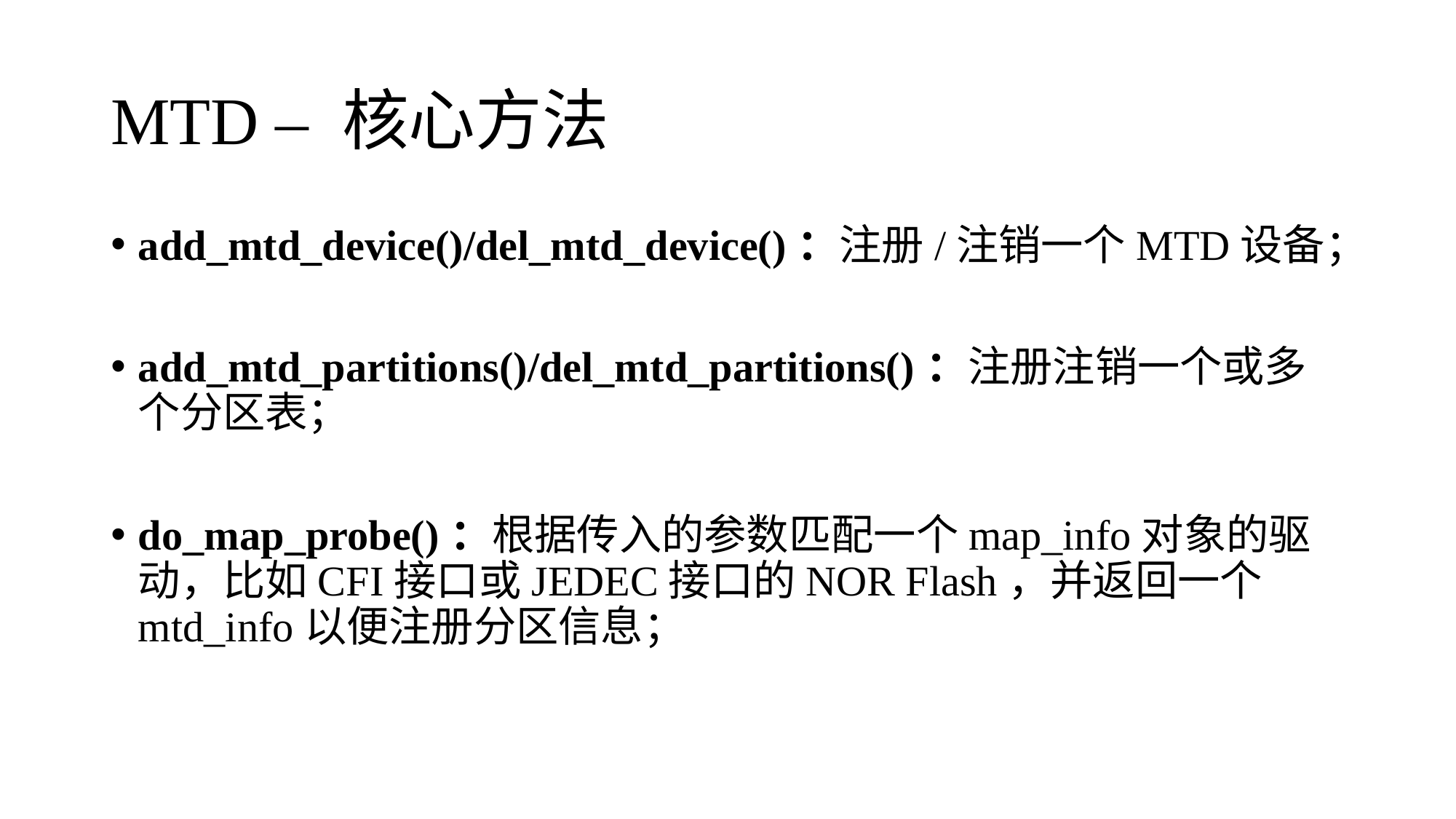

# MTD – 核心方法
add_mtd_device()/del_mtd_device()：注册/注销一个MTD设备；

add_mtd_partitions()/del_mtd_partitions()：注册注销一个或多个分区表；

do_map_probe()：根据传入的参数匹配一个map_info对象的驱动，比如CFI接口或JEDEC接口的NOR Flash，并返回一个mtd_info以便注册分区信息；